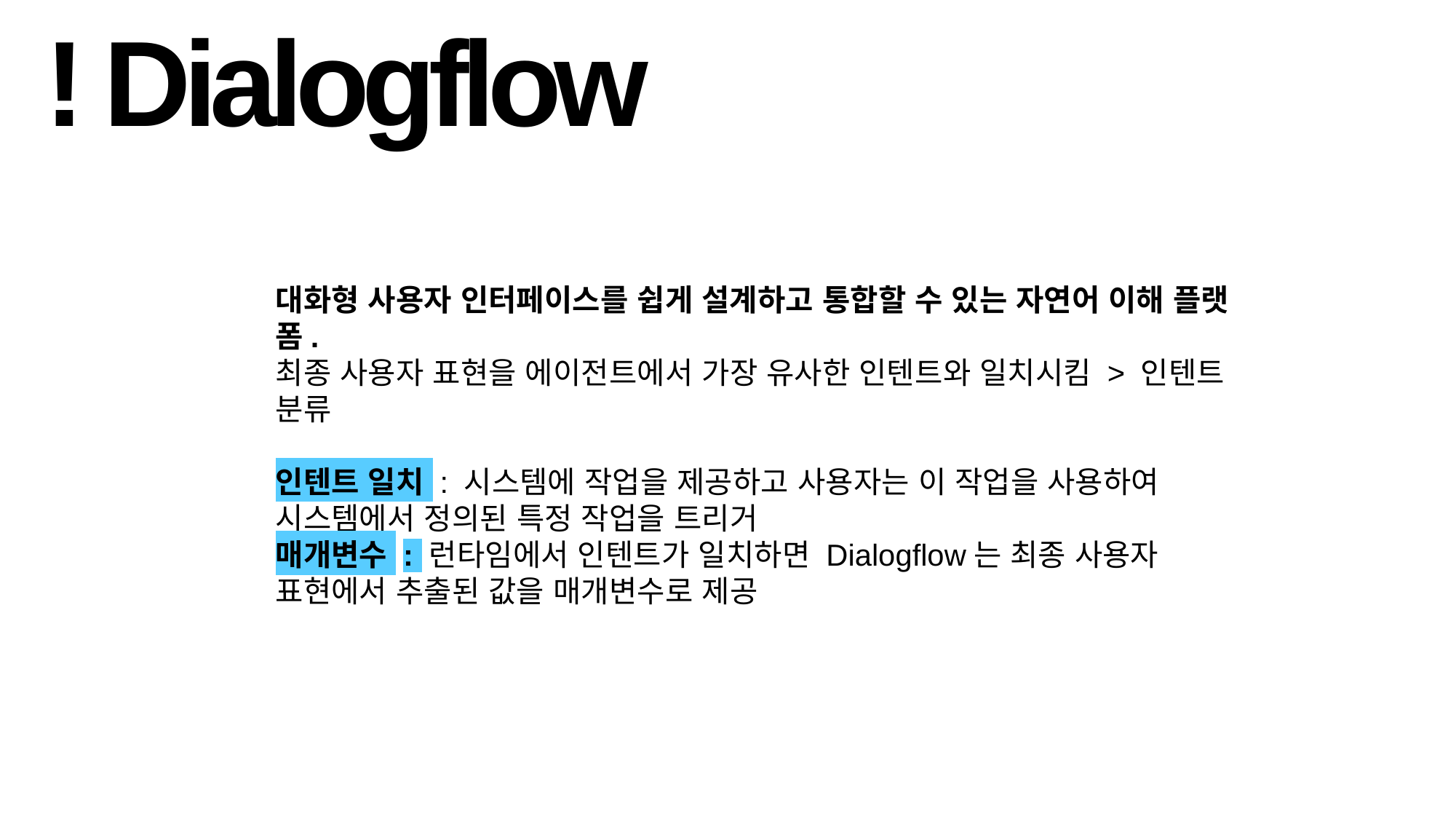

! Dialogflow
대화형 사용자 인터페이스를 쉽게 설계하고 통합할 수 있는 자연어 이해 플랫폼.
최종 사용자 표현을 에이전트에서 가장 유사한 인텐트와 일치시킴 > 인텐트 분류

인텐트 일치 : 시스템에 작업을 제공하고 사용자는 이 작업을 사용하여 시스템에서 정의된 특정 작업을 트리거
매개변수 : 런타임에서 인텐트가 일치하면 Dialogflow는 최종 사용자 표현에서 추출된 값을 매개변수로 제공